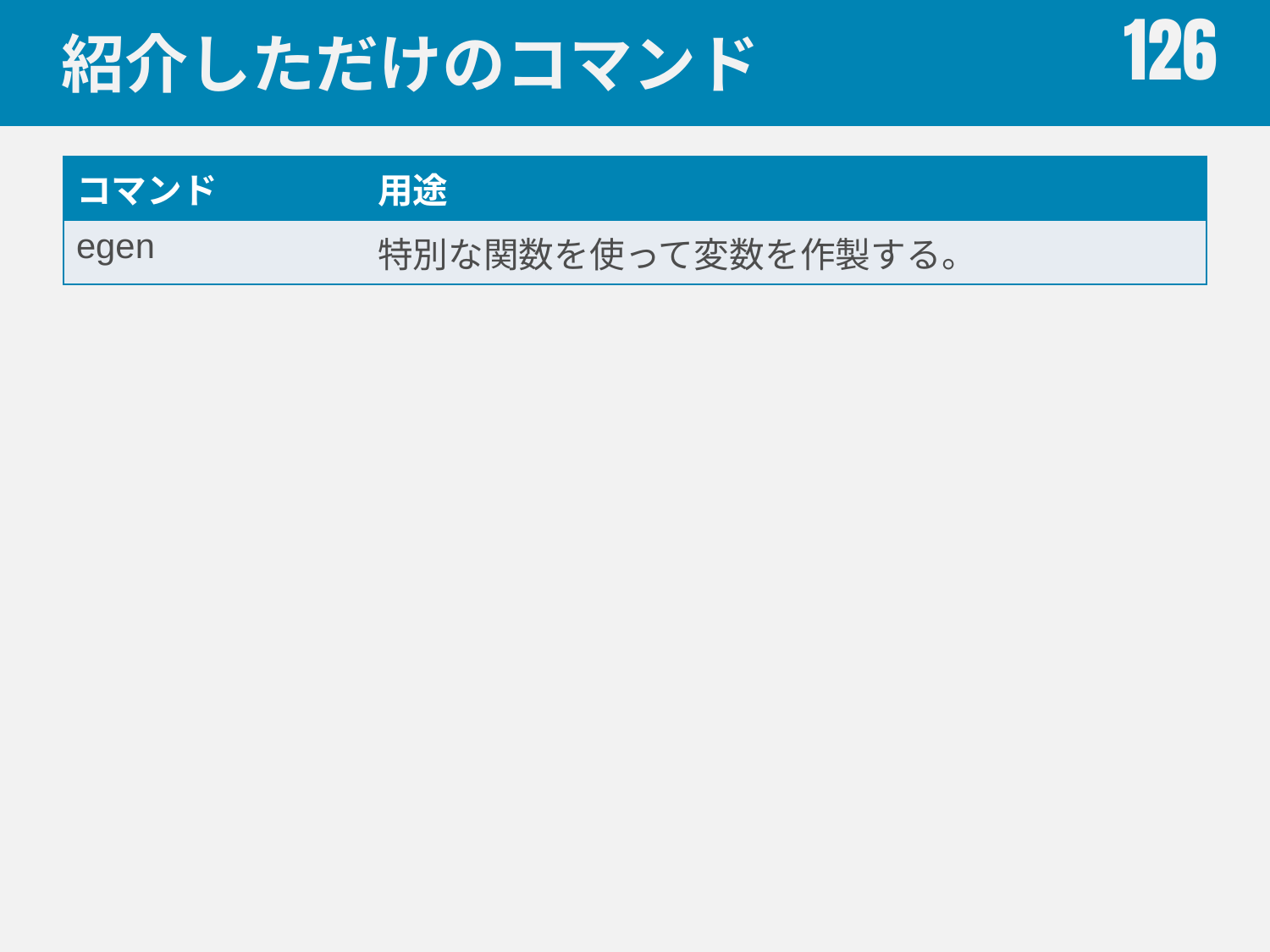

# 紹介しただけのコマンド
 126
| コマンド | 用途 |
| --- | --- |
| egen | 特別な関数を使って変数を作製する。 |